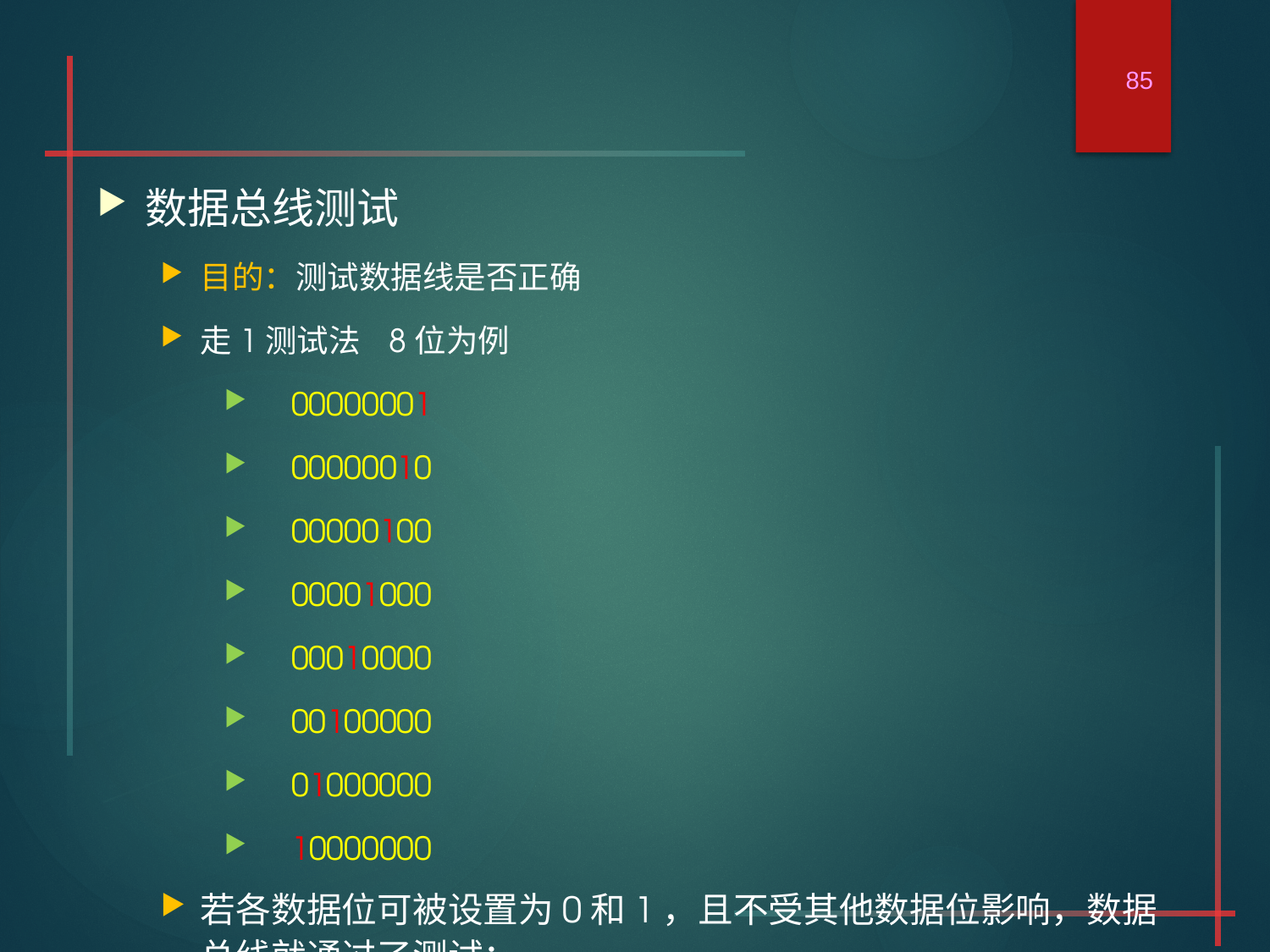

85
#
数据总线测试
目的：测试数据线是否正确
走1测试法   8位为例
    00000001
    00000010
    00000100
    00001000
    00010000
    00100000
    01000000
    10000000
若各数据位可被设置为0和1，且不受其他数据位影响，数据总线就通过了测试；
数据测试次数从2n减少到n，其中n是数据总线的宽度。